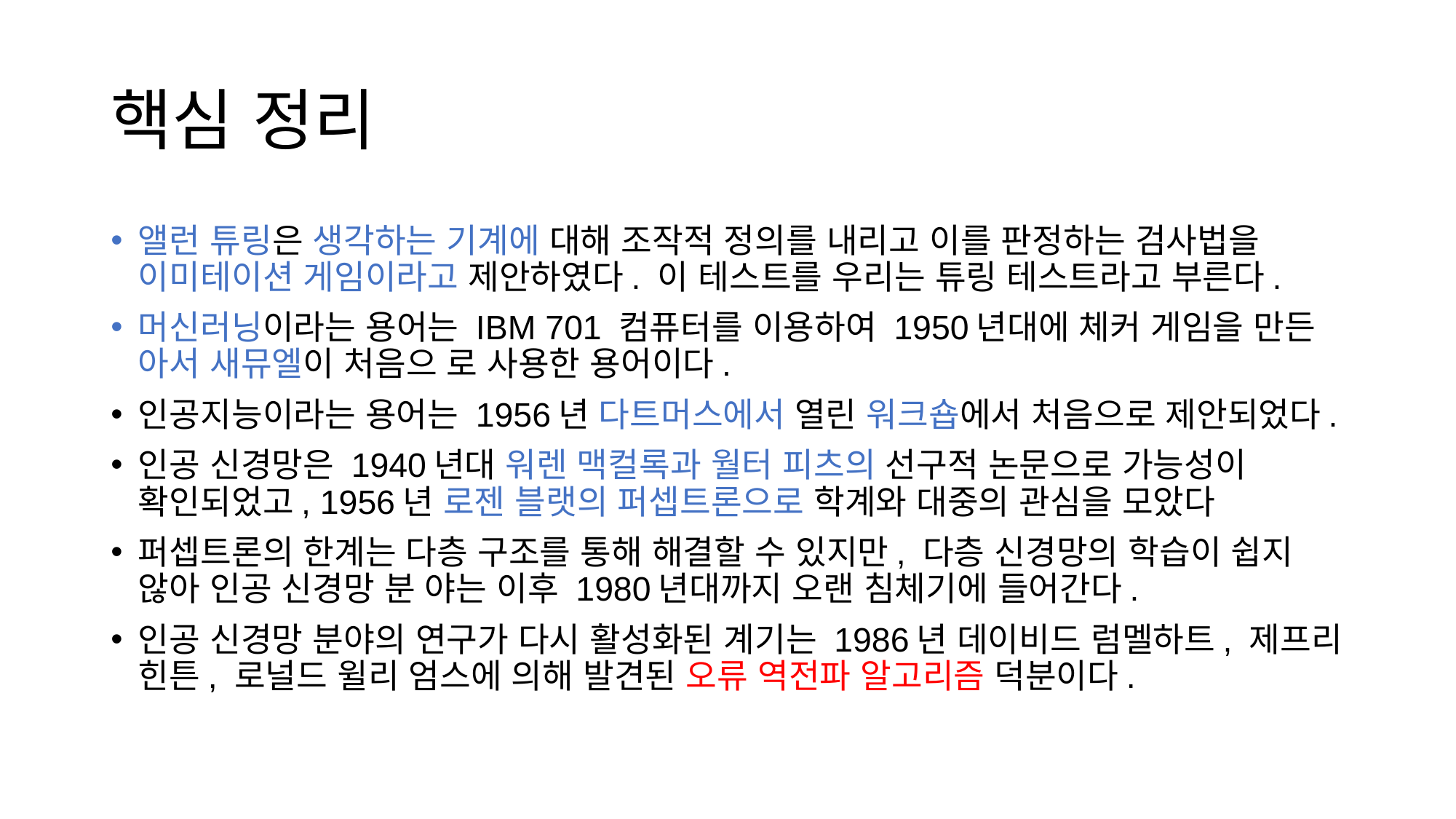

# 핵심 정리
앨런 튜링은 생각하는 기계에 대해 조작적 정의를 내리고 이를 판정하는 검사법을 이미테이션 게임이라고 제안하였다. 이 테스트를 우리는 튜링 테스트라고 부른다.
머신러닝이라는 용어는 IBM 701 컴퓨터를 이용하여 1950년대에 체커 게임을 만든 아서 새뮤엘이 처음으 로 사용한 용어이다.
인공지능이라는 용어는 1956년 다트머스에서 열린 워크숍에서 처음으로 제안되었다.
인공 신경망은 1940년대 워렌 맥컬록과 월터 피츠의 선구적 논문으로 가능성이 확인되었고, 1956년 로젠 블랫의 퍼셉트론으로 학계와 대중의 관심을 모았다
퍼셉트론의 한계는 다층 구조를 통해 해결할 수 있지만, 다층 신경망의 학습이 쉽지 않아 인공 신경망 분 야는 이후 1980년대까지 오랜 침체기에 들어간다.
인공 신경망 분야의 연구가 다시 활성화된 계기는 1986년 데이비드 럼멜하트, 제프리 힌튼, 로널드 윌리 엄스에 의해 발견된 오류 역전파 알고리즘 덕분이다.